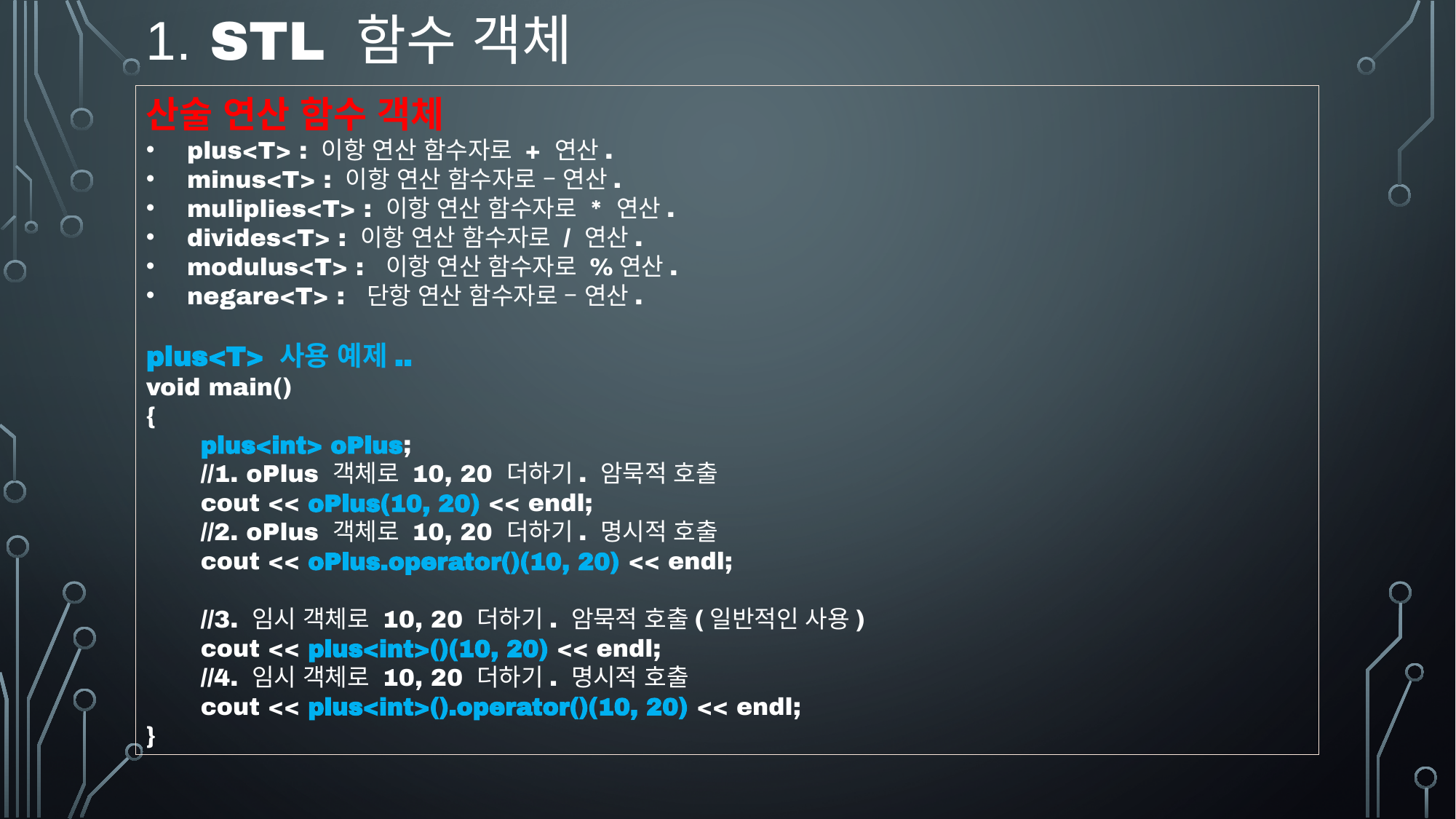

# 1. STL 함수 객체
산술 연산 함수 객체
plus<T> : 이항 연산 함수자로 + 연산.
minus<T> : 이항 연산 함수자로 – 연산.
muliplies<T> : 이항 연산 함수자로 * 연산.
divides<T> : 이항 연산 함수자로 / 연산.
modulus<T> :  이항 연산 함수자로 %연산.
negare<T> :  단항 연산 함수자로 – 연산.

plus<T> 사용 예제..
void main()
{
plus<int> oPlus;
//1. oPlus 객체로 10, 20 더하기. 암묵적 호출
cout << oPlus(10, 20) << endl;
//2. oPlus 객체로 10, 20 더하기. 명시적 호출
cout << oPlus.operator()(10, 20) << endl;

//3. 임시 객체로 10, 20 더하기. 암묵적 호출(일반적인 사용)
cout << plus<int>()(10, 20) << endl;
//4. 임시 객체로 10, 20 더하기. 명시적 호출
cout << plus<int>().operator()(10, 20) << endl;
}